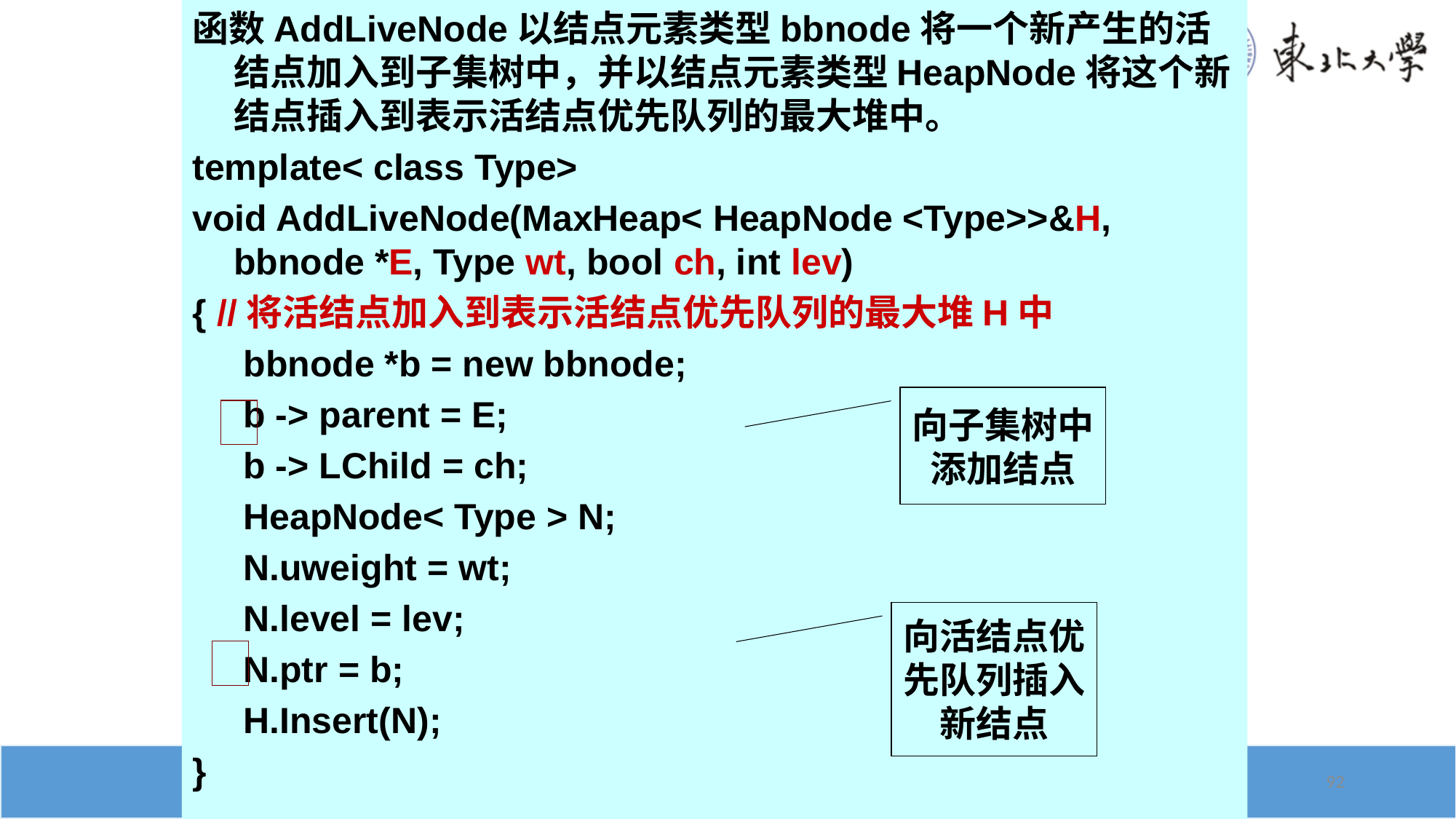

函数AddLiveNode以结点元素类型bbnode将一个新产生的活结点加入到子集树中，并以结点元素类型HeapNode将这个新结点插入到表示活结点优先队列的最大堆中。
template< class Type>
void AddLiveNode(MaxHeap< HeapNode <Type>>&H, bbnode *E, Type wt, bool ch, int lev)
{ //将活结点加入到表示活结点优先队列的最大堆H中
     bbnode *b = new bbnode;
     b -> parent = E;
     b -> LChild = ch;
     HeapNode< Type > N;
     N.uweight = wt;
     N.level = lev;
     N.ptr = b;
     H.Insert(N);
}
向子集树中添加结点

向活结点优先队列插入新结点

92